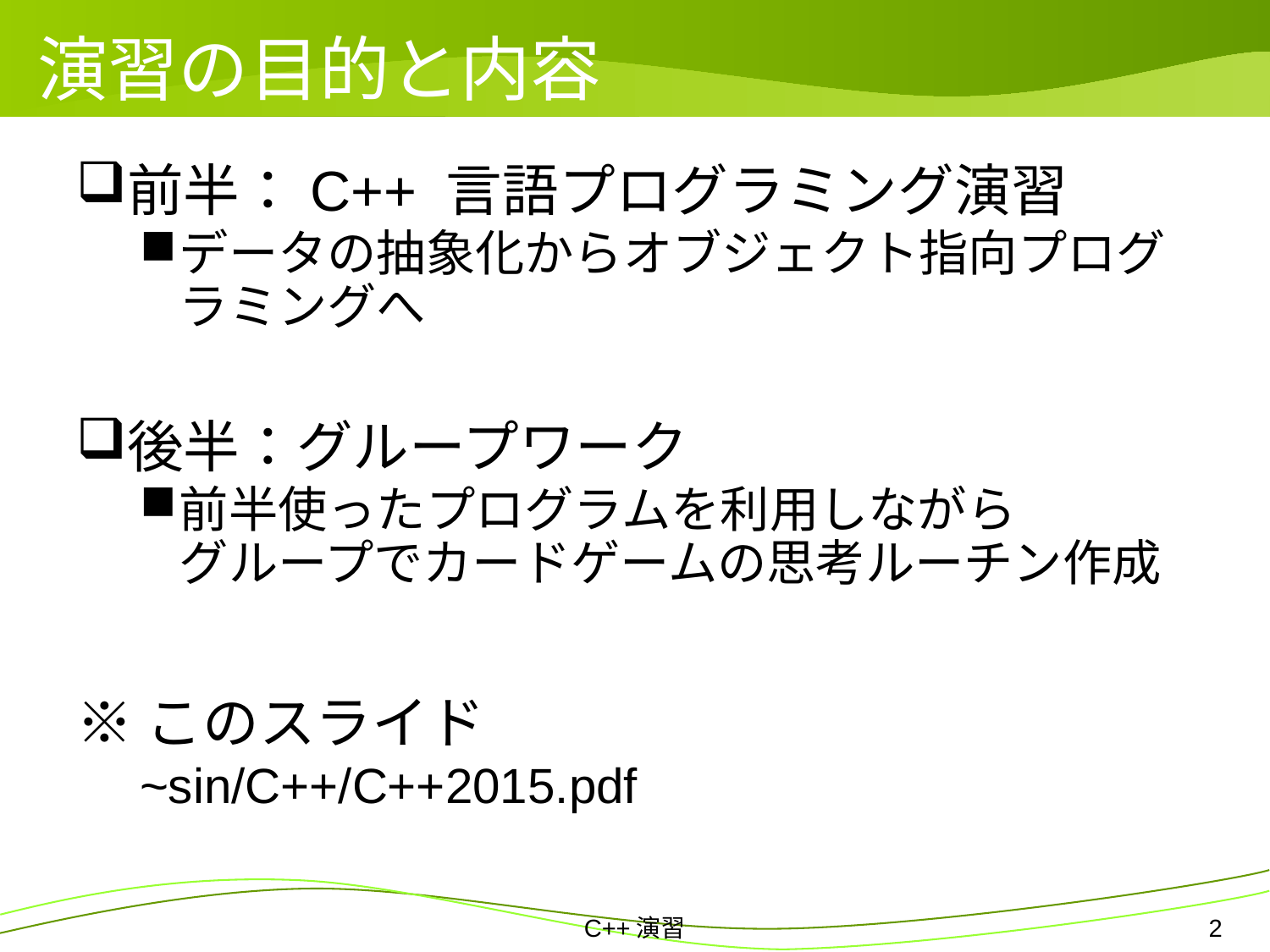

# 演習の目的と内容
前半：C++ 言語プログラミング演習
データの抽象化からオブジェクト指向プログラミングへ

後半：グループワーク
前半使ったプログラムを利用しながら
グループでカードゲームの思考ルーチン作成

※このスライド
~sin/C++/C++2015.pdf
C++演習
2